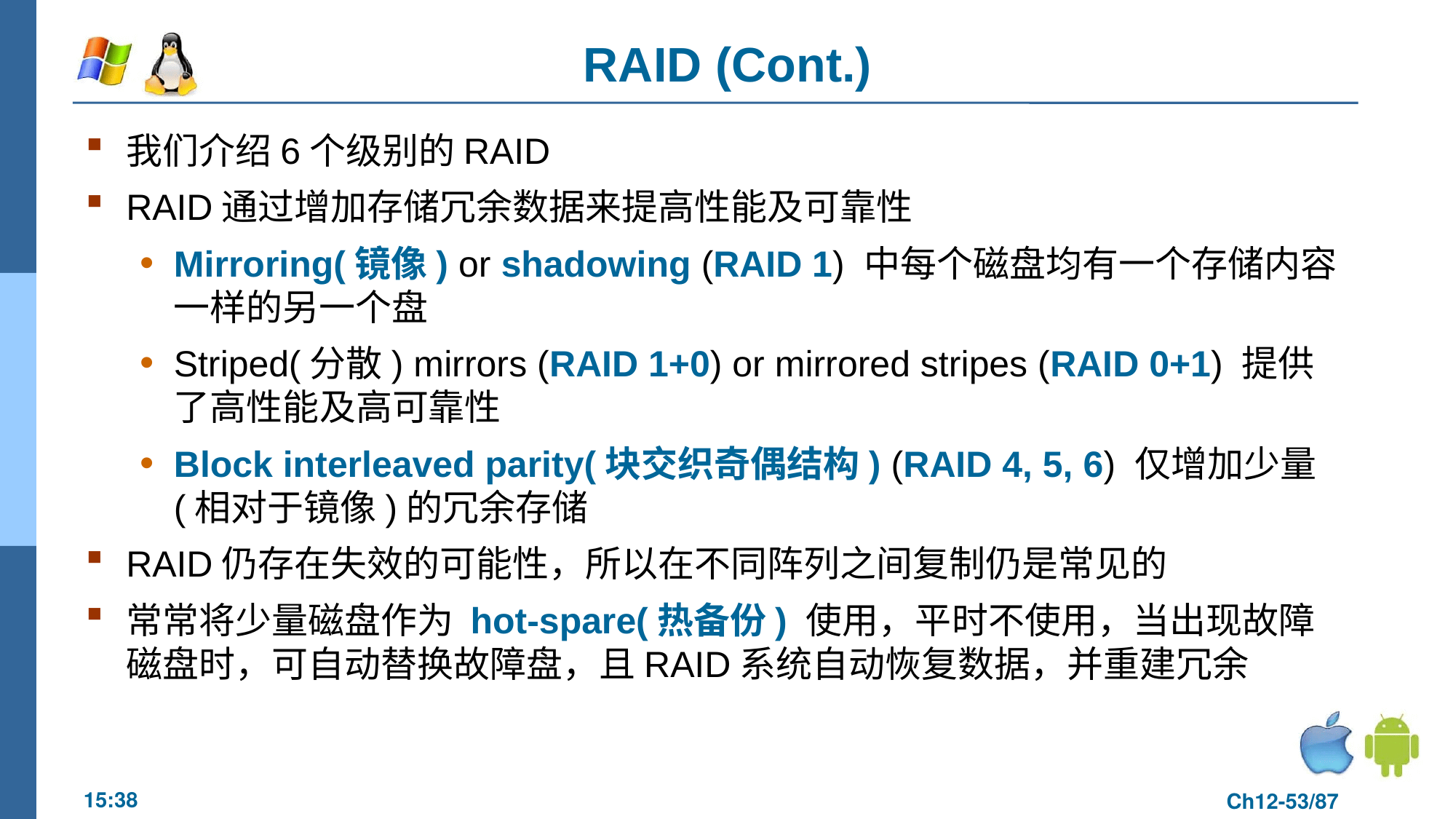

# RAID (Cont.)
我们介绍6个级别的RAID
RAID通过增加存储冗余数据来提高性能及可靠性
Mirroring(镜像) or shadowing (RAID 1) 中每个磁盘均有一个存储内容一样的另一个盘
Striped(分散) mirrors (RAID 1+0) or mirrored stripes (RAID 0+1) 提供了高性能及高可靠性
Block interleaved parity(块交织奇偶结构) (RAID 4, 5, 6) 仅增加少量(相对于镜像)的冗余存储
RAID仍存在失效的可能性，所以在不同阵列之间复制仍是常见的
常常将少量磁盘作为 hot-spare(热备份) 使用，平时不使用，当出现故障磁盘时，可自动替换故障盘，且RAID系统自动恢复数据，并重建冗余